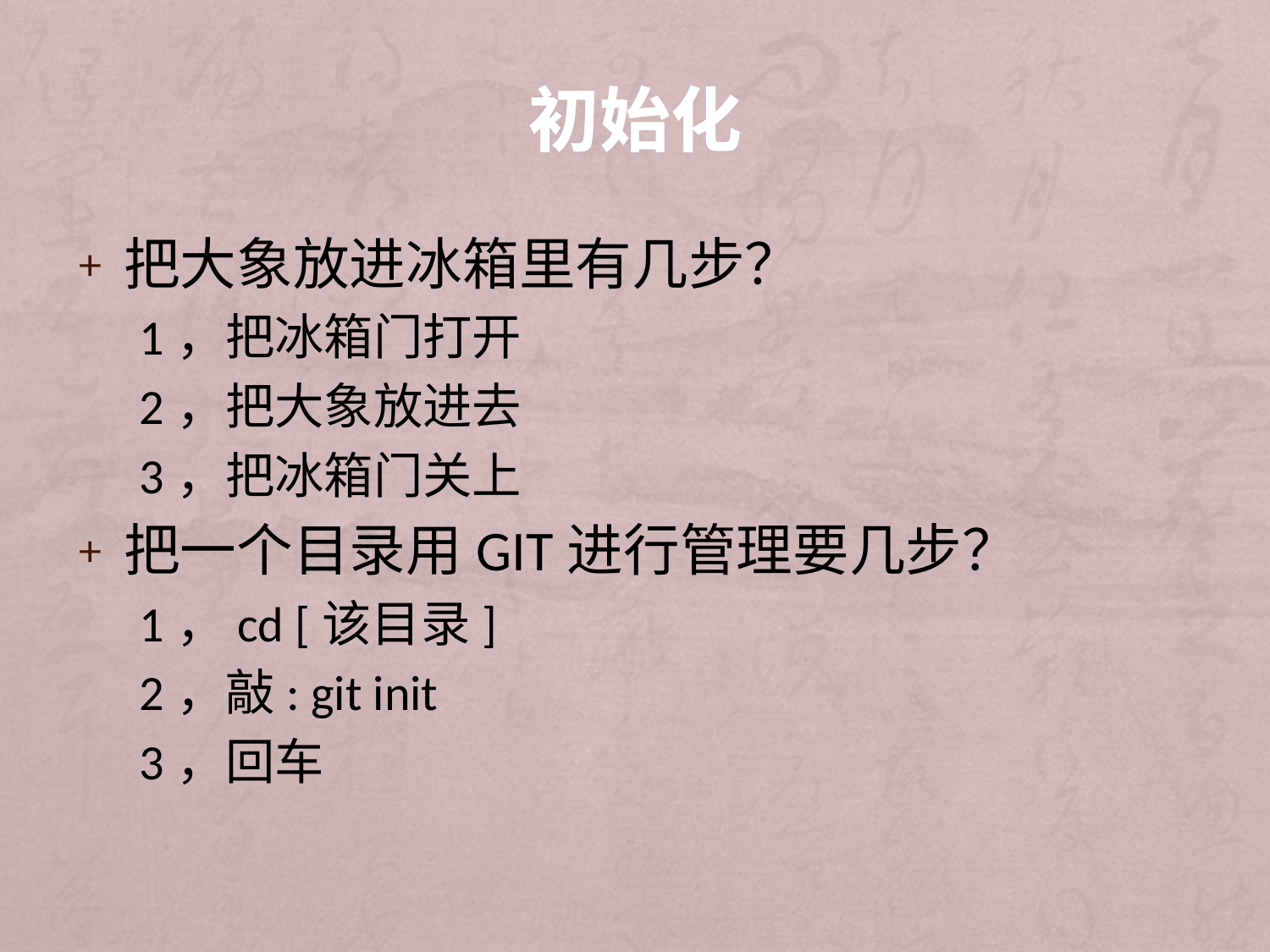

# 初始化
把大象放进冰箱里有几步？
1，把冰箱门打开
2，把大象放进去
3，把冰箱门关上
把一个目录用GIT进行管理要几步？
1，cd [该目录]
2，敲: git init
3，回车